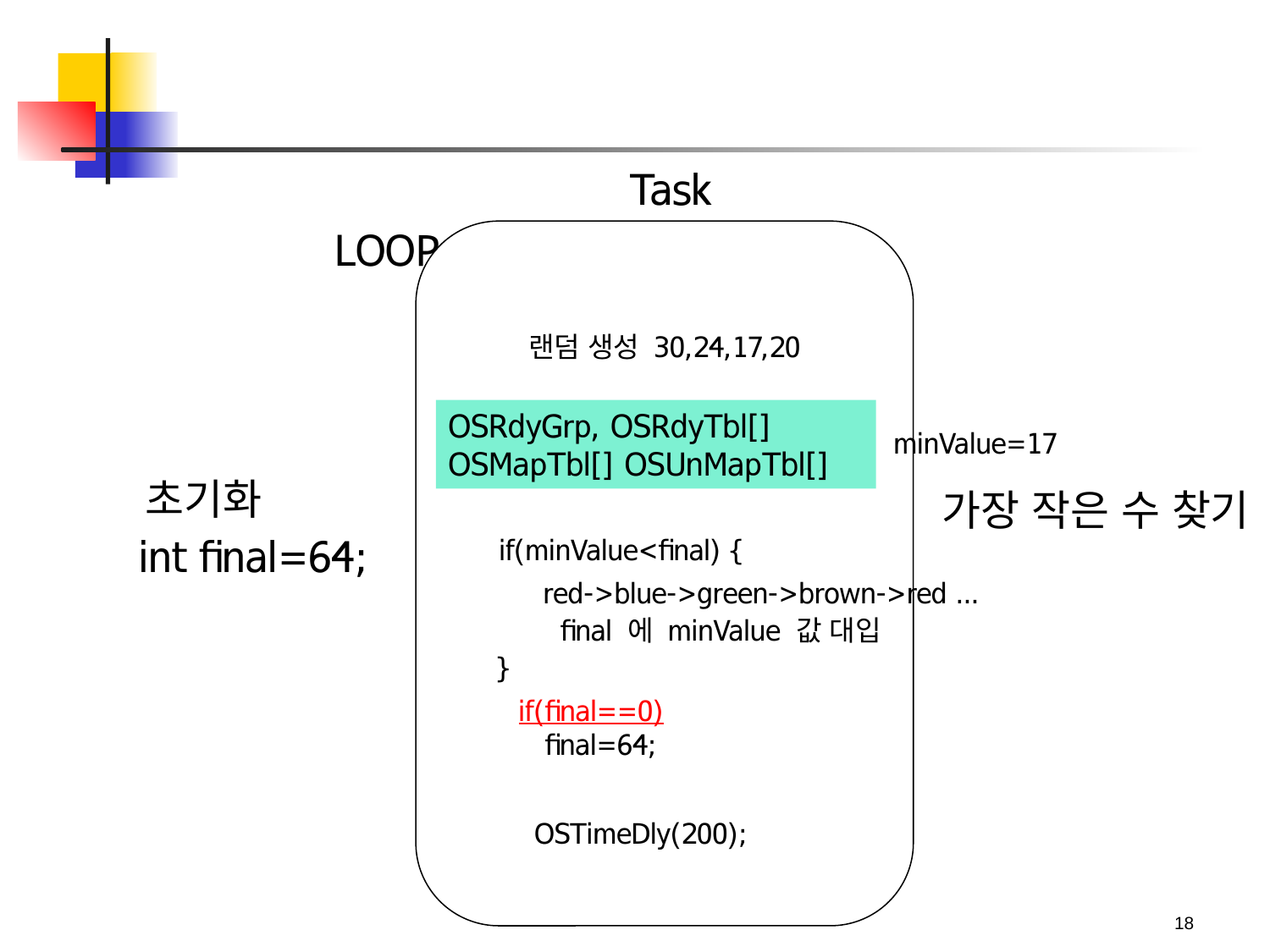

Task
LOOP

랜덤 생성 30,24,17,20
OSRdyGrp, OSRdyTbl[] OSMapTbl[] OSUnMapTbl[]
minValue=17
초기화
가장 작은 수 찾기
int final=64;
if(minValue<final) {
red->blue->green->brown->red …
final 에 minValue 값 대입
}
if(final==0)
   final=64;
 OSTimeDly(200);
18